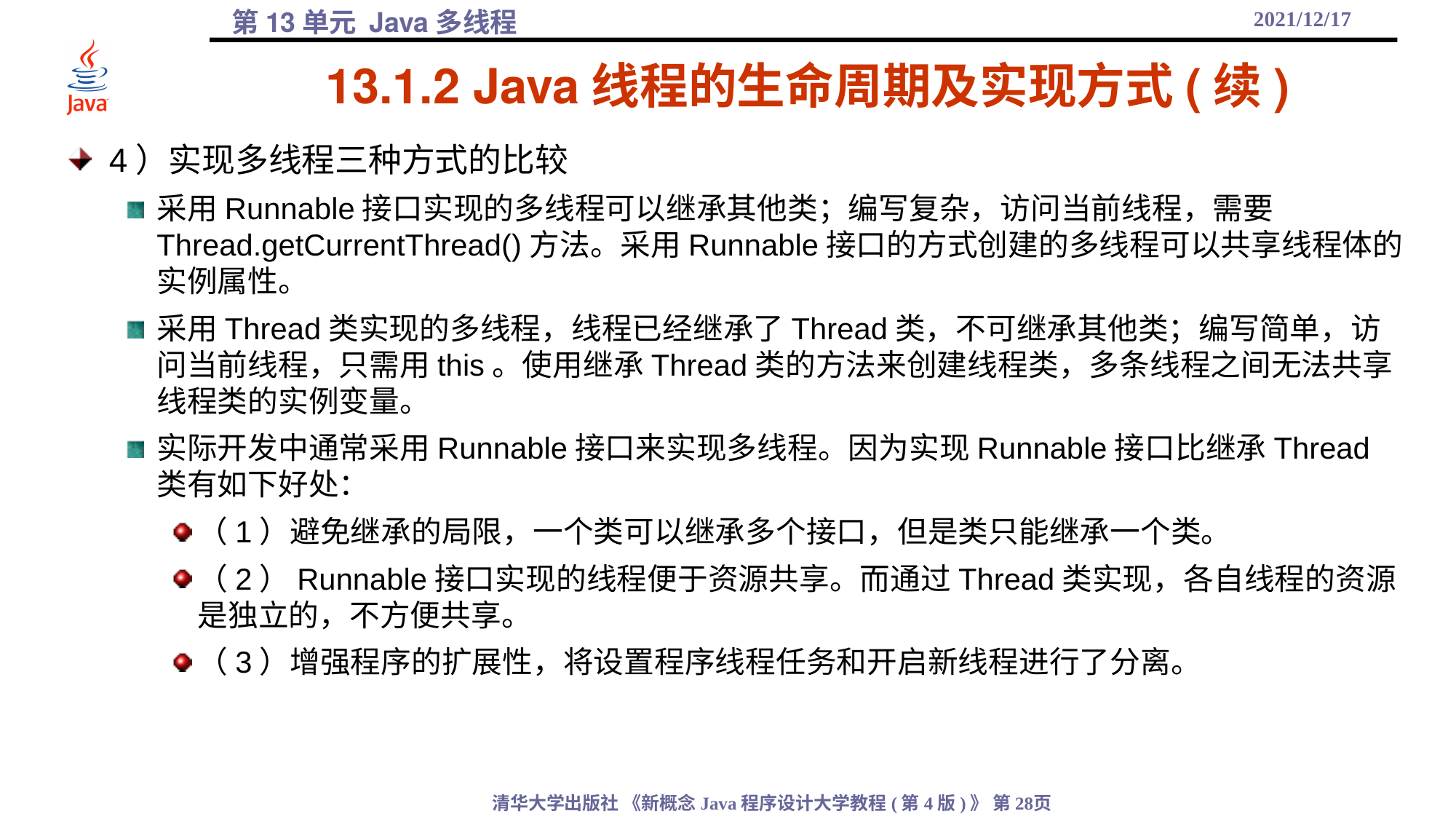

2021/12/17
# 13.1.2 Java线程的生命周期及实现方式(续)
4）实现多线程三种方式的比较
采用Runnable接口实现的多线程可以继承其他类；编写复杂，访问当前线程，需要Thread.getCurrentThread()方法。采用Runnable接口的方式创建的多线程可以共享线程体的实例属性。
采用Thread类实现的多线程，线程已经继承了Thread类，不可继承其他类；编写简单，访问当前线程，只需用this。使用继承Thread类的方法来创建线程类，多条线程之间无法共享线程类的实例变量。
实际开发中通常采用Runnable接口来实现多线程。因为实现Runnable接口比继承Thread类有如下好处：
（1）避免继承的局限，一个类可以继承多个接口，但是类只能继承一个类。
（2）Runnable接口实现的线程便于资源共享。而通过Thread类实现，各自线程的资源是独立的，不方便共享。
（3）增强程序的扩展性，将设置程序线程任务和开启新线程进行了分离。